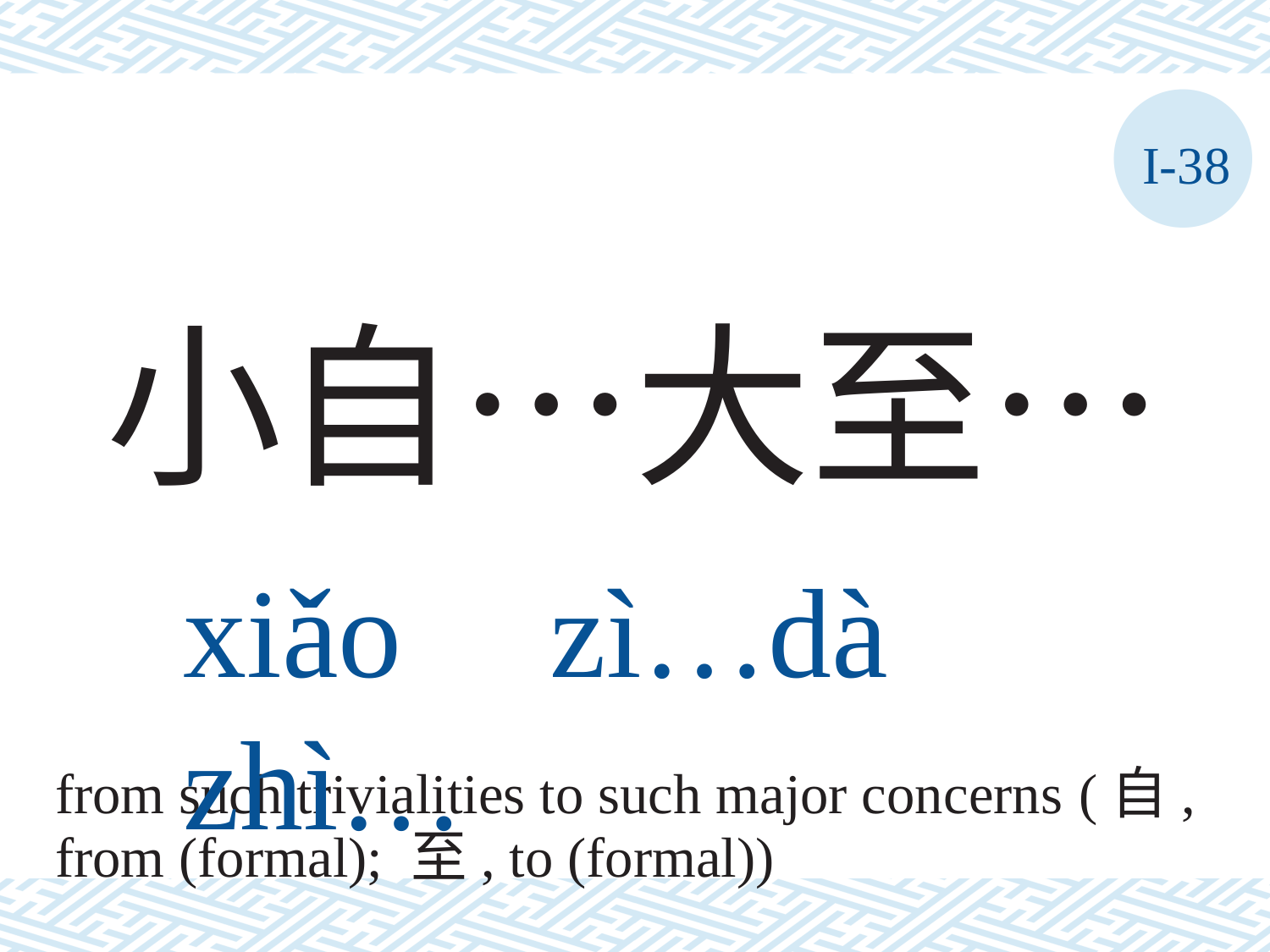

I-38
小自…大至…
xiǎo	zì…dà	zhì…
from such trivialities to such major concerns (自,
from (formal); 至, to (formal))